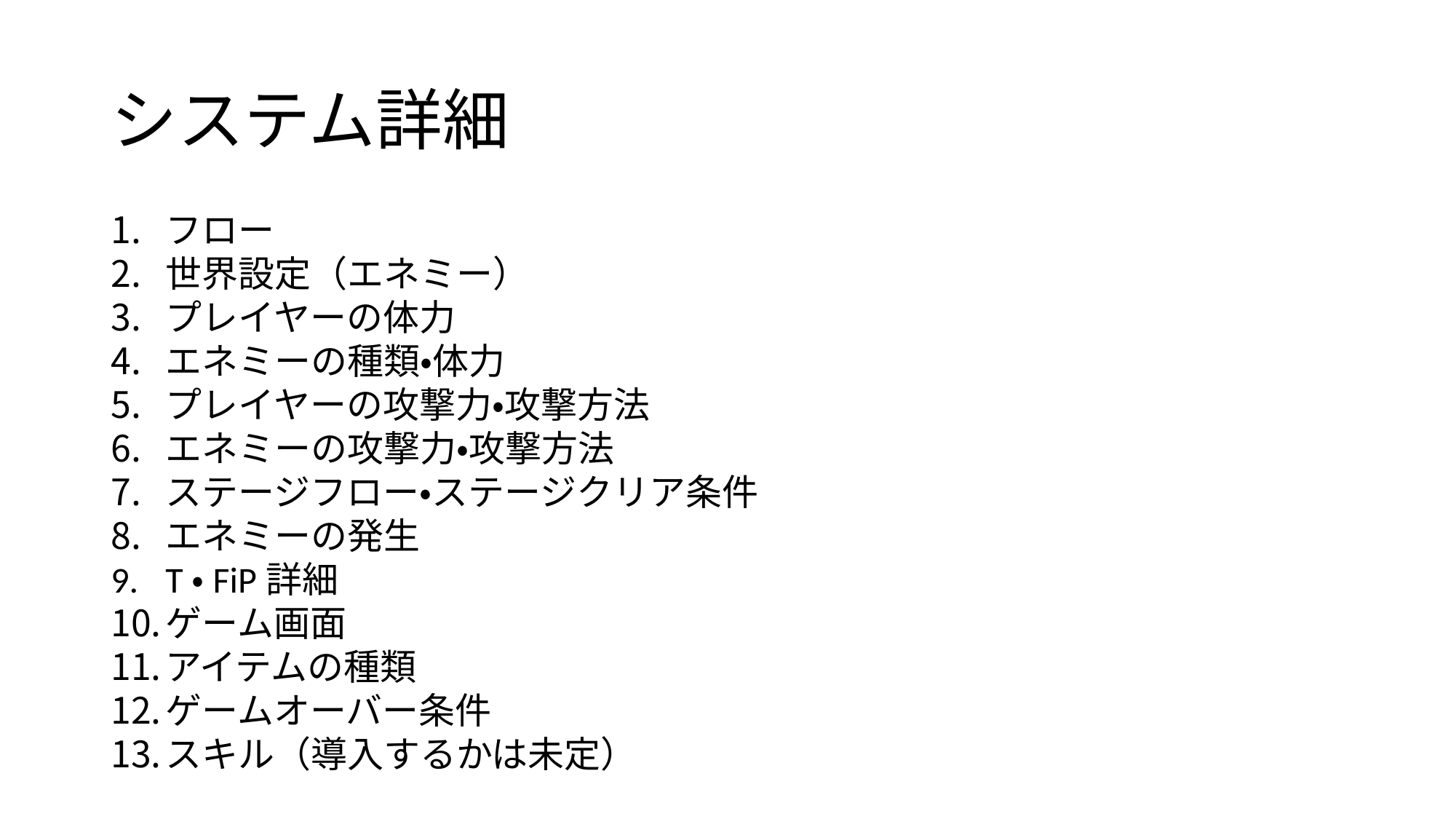

# システム詳細
フロー
世界設定（エネミー）
プレイヤーの体力
エネミーの種類・体力
プレイヤーの攻撃力・攻撃方法
エネミーの攻撃力・攻撃方法
ステージフロー・ステージクリア条件
エネミーの発生
T・FiP詳細
ゲーム画面
アイテムの種類
ゲームオーバー条件
スキル（導入するかは未定）